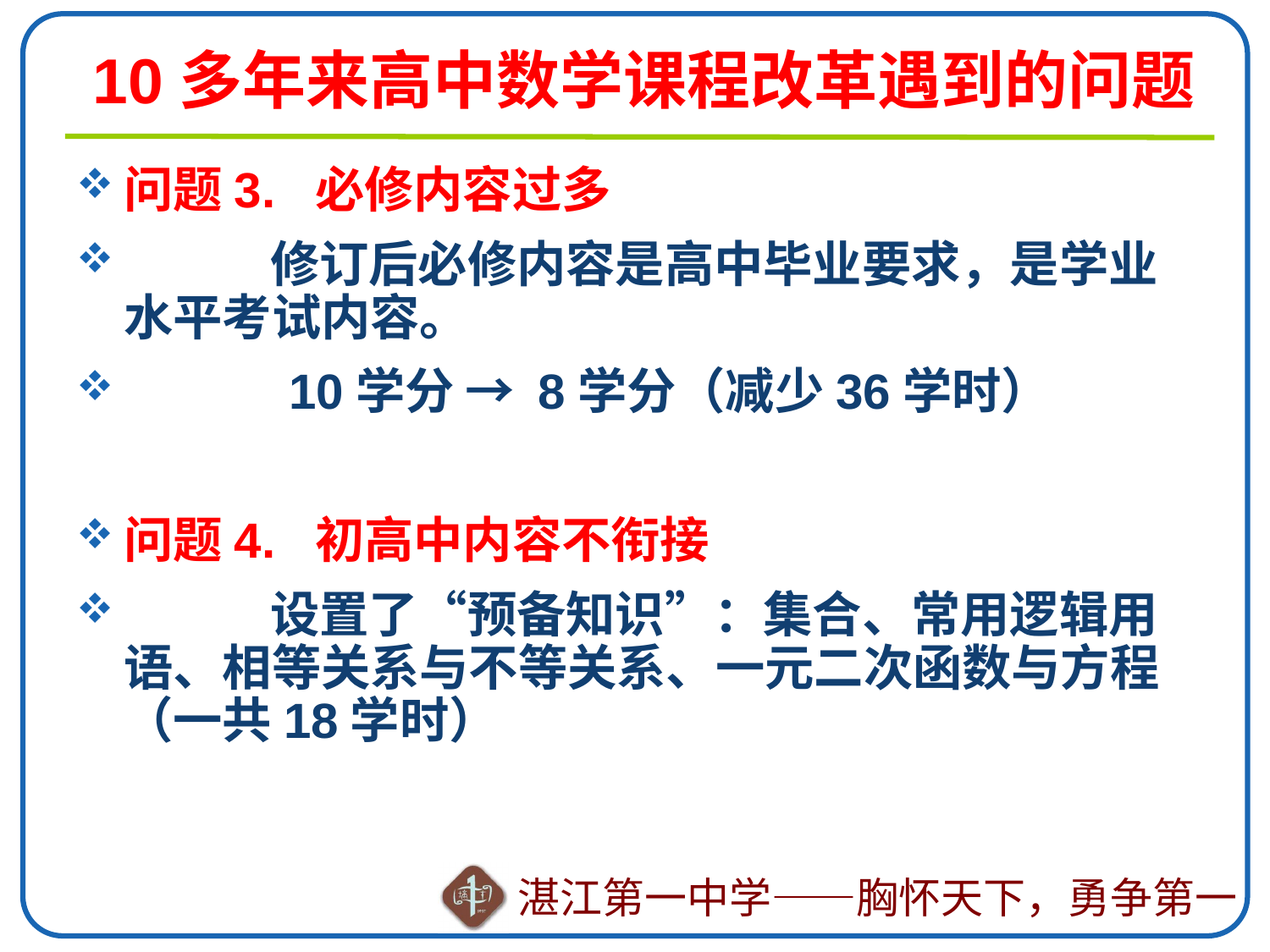

# 10多年来高中数学课程改革遇到的问题
问题3.  必修内容过多
            修订后必修内容是高中毕业要求，是学业水平考试内容。
            10学分 → 8学分（减少36学时）

问题4.  初高中内容不衔接
            设置了“预备知识”：集合、常用逻辑用语、相等关系与不等关系、一元二次函数与方程（一共18学时）

5